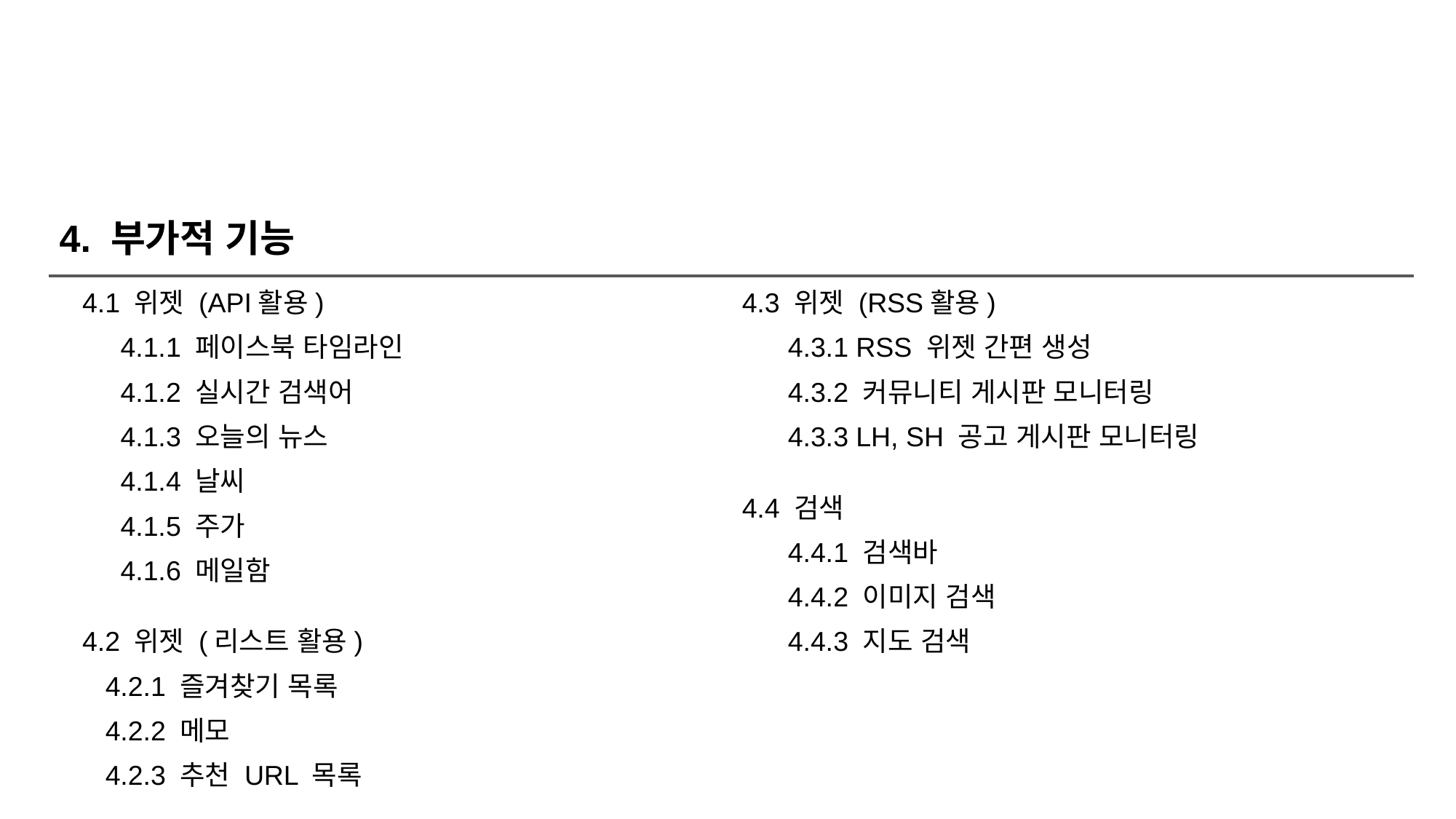

# 4. 부가적 기능
   4.1 위젯 (API활용)
        4.1.1 페이스북 타임라인
        4.1.2 실시간 검색어
        4.1.3 오늘의 뉴스
        4.1.4 날씨
        4.1.5 주가
        4.1.6 메일함

   4.2 위젯 (리스트 활용)
      4.2.1 즐겨찾기 목록
      4.2.2 메모
      4.2.3 추천 URL 목록

4.3 위젯 (RSS활용)
      4.3.1 RSS 위젯 간편 생성
      4.3.2 커뮤니티 게시판 모니터링
      4.3.3 LH, SH 공고 게시판 모니터링

4.4 검색
      4.4.1 검색바
      4.4.2 이미지 검색
      4.4.3 지도 검색